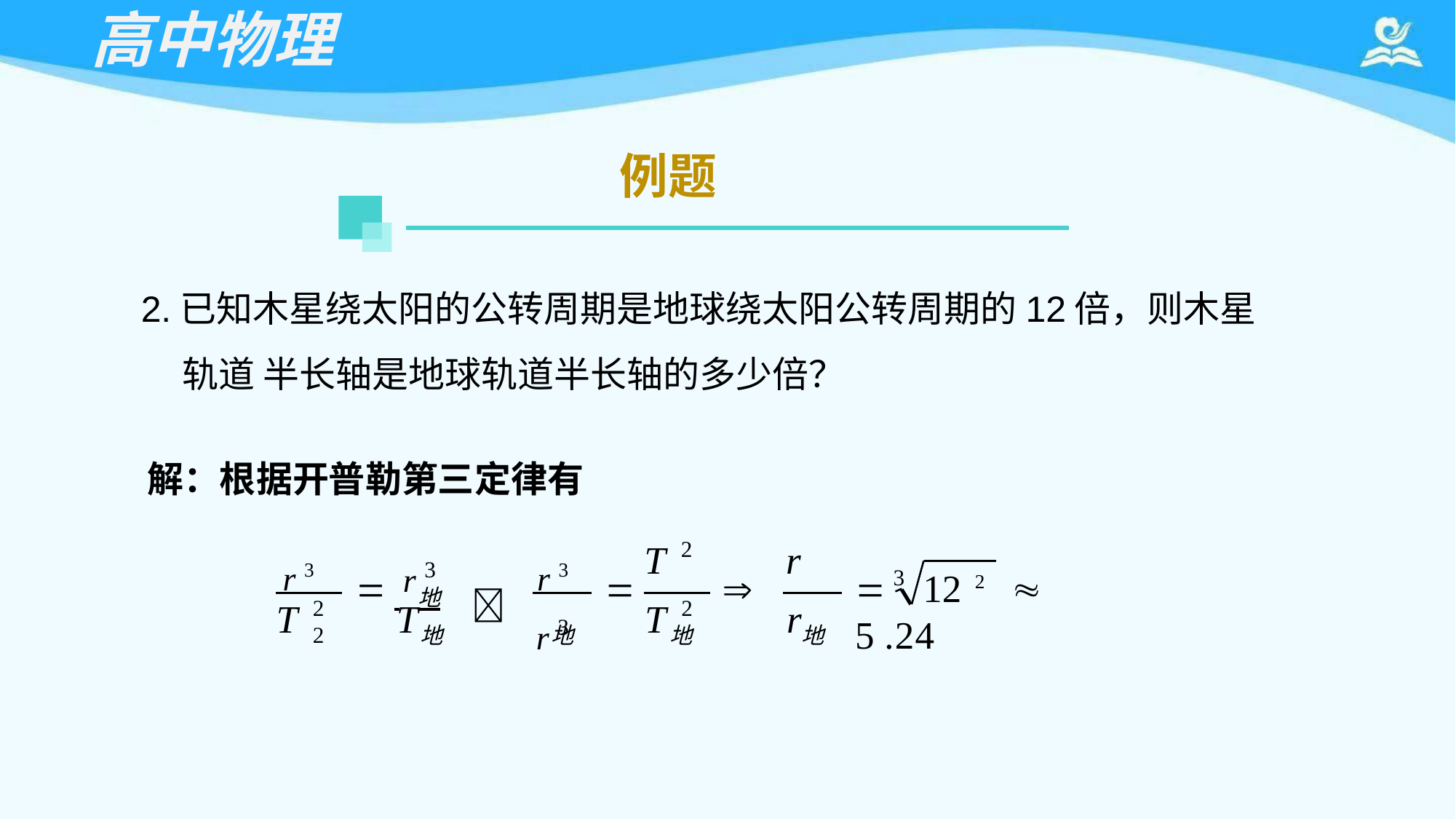

# 高中物理
例题

2.已知木星绕太阳的公转周期是地球绕太阳公转周期的12倍，则木星轨道 半长轴是地球轨道半长轴的多少倍？

解：根据开普勒第三定律有

r 3	r 3	r 3
2
T
r
 	地	  ⇒

3
=
=
⇒
=	12 2	≈	5 .24
r 3

2	2
2
T	T
T
r

地
地
地
地